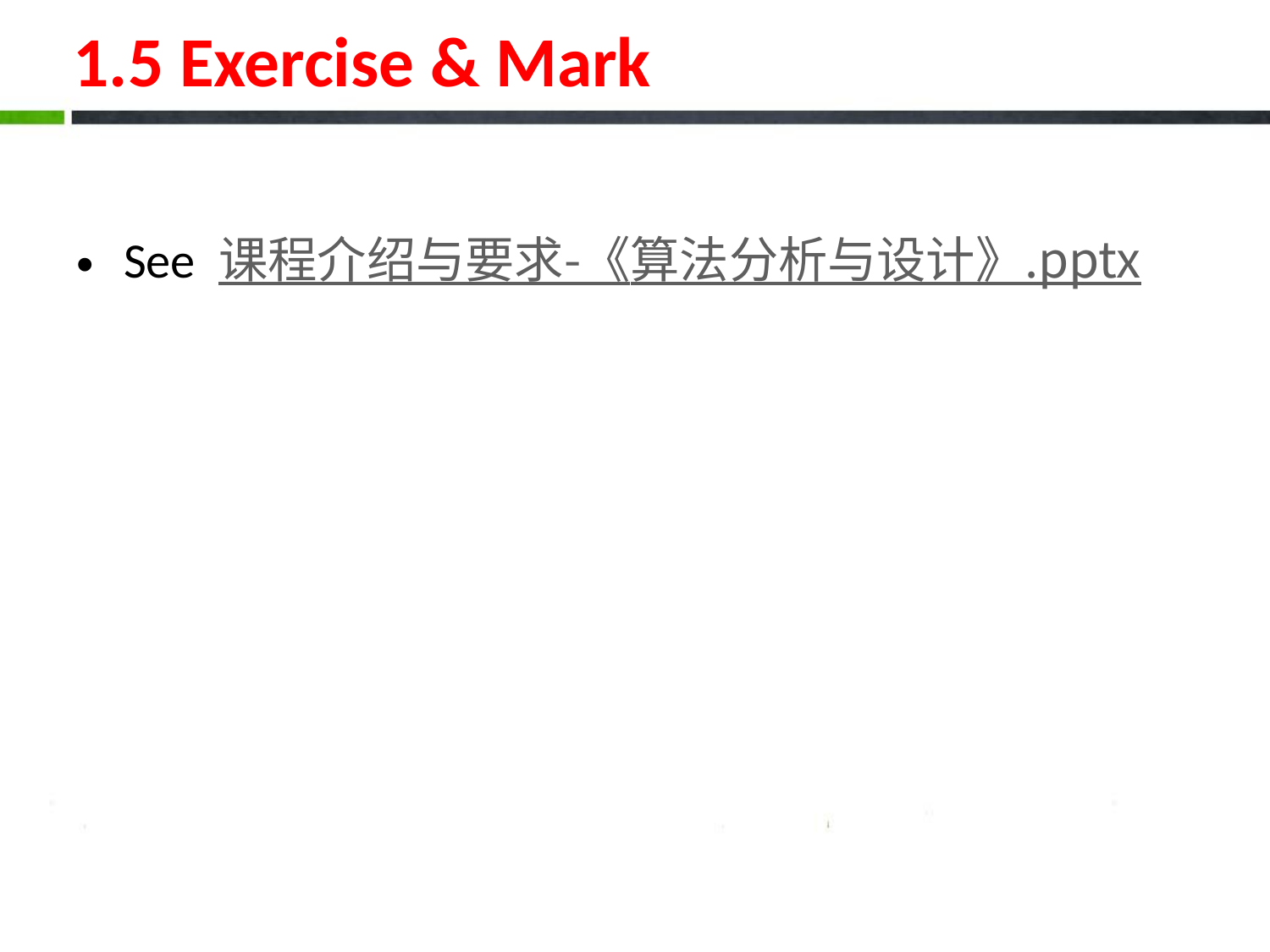

# 1.5 Exercise & Mark
See 课程介绍与要求-《算法分析与设计》.pptx